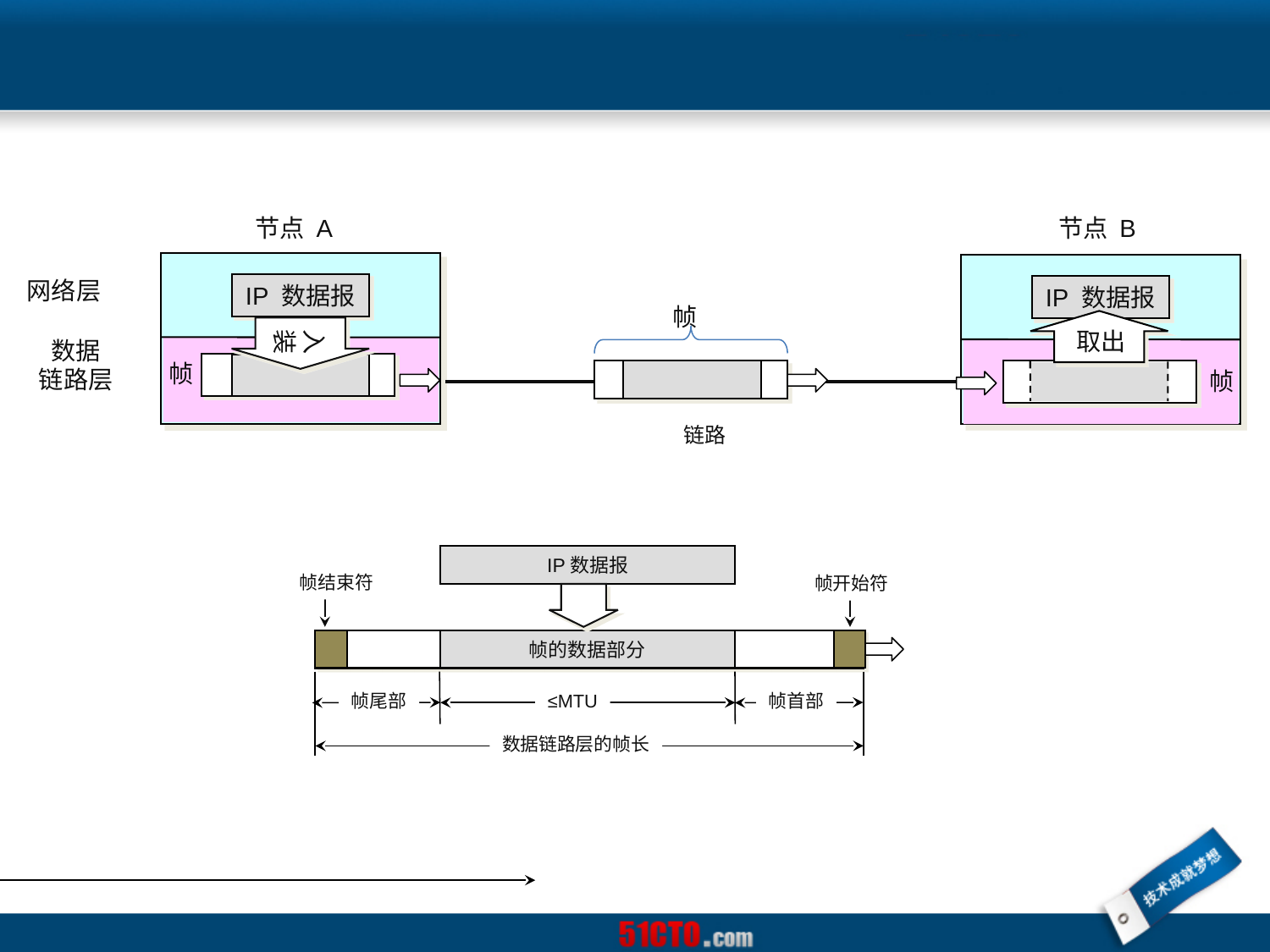

节点 A
节点 B

网络层
IP 数据报
IP 数据报
帧

入
装
取出
数据
链路层

帧

帧

链路
IP数据报
帧结束符
帧开始符

帧 首部

帧的数据部分

帧尾部
≤MTU
帧首部
数据链路层的帧长